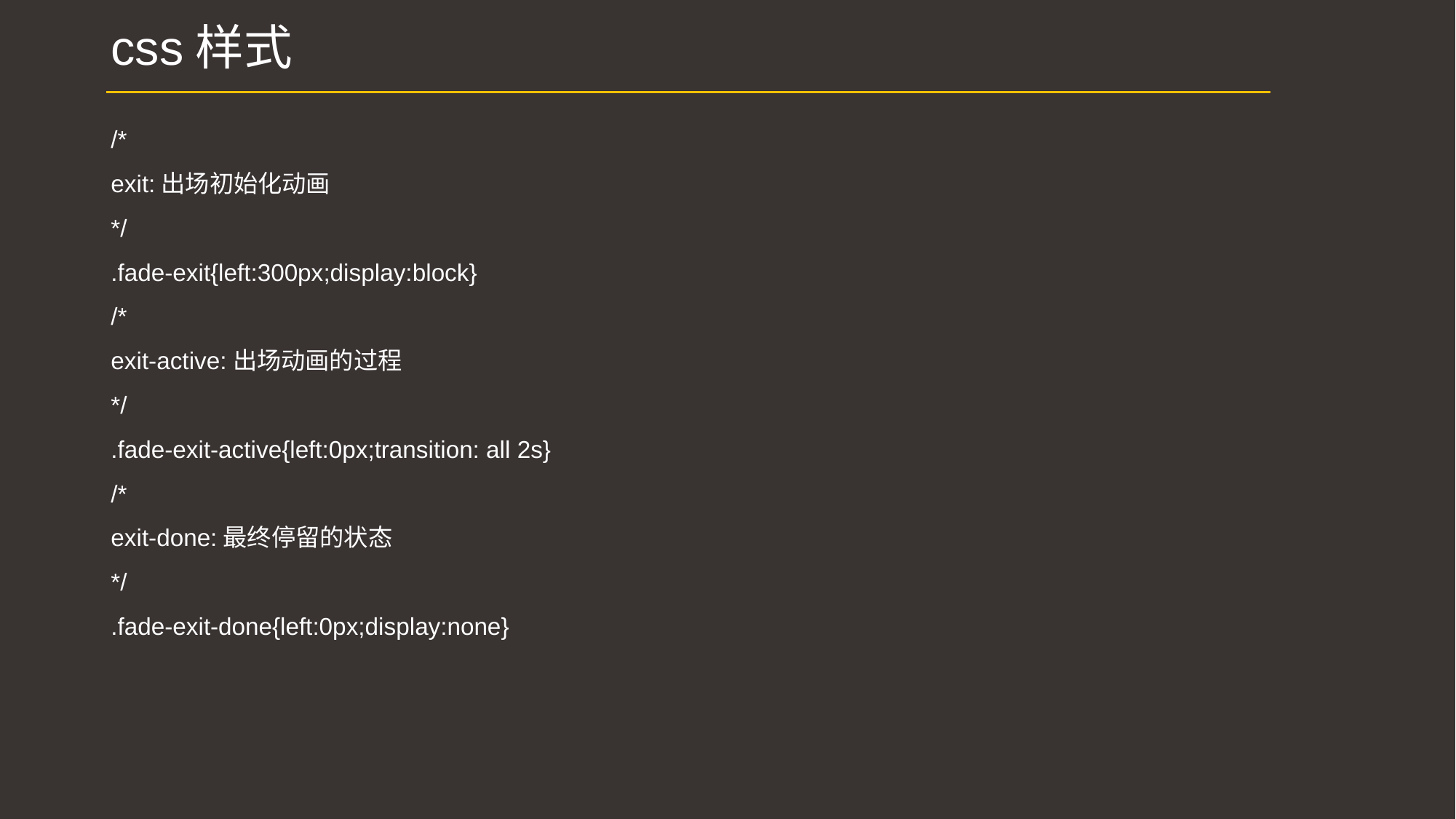

# css样式
/*
exit:出场初始化动画
*/
.fade-exit{left:300px;display:block}
/*
exit-active:出场动画的过程
*/
.fade-exit-active{left:0px;transition: all 2s}
/*
exit-done:最终停留的状态
*/
.fade-exit-done{left:0px;display:none}